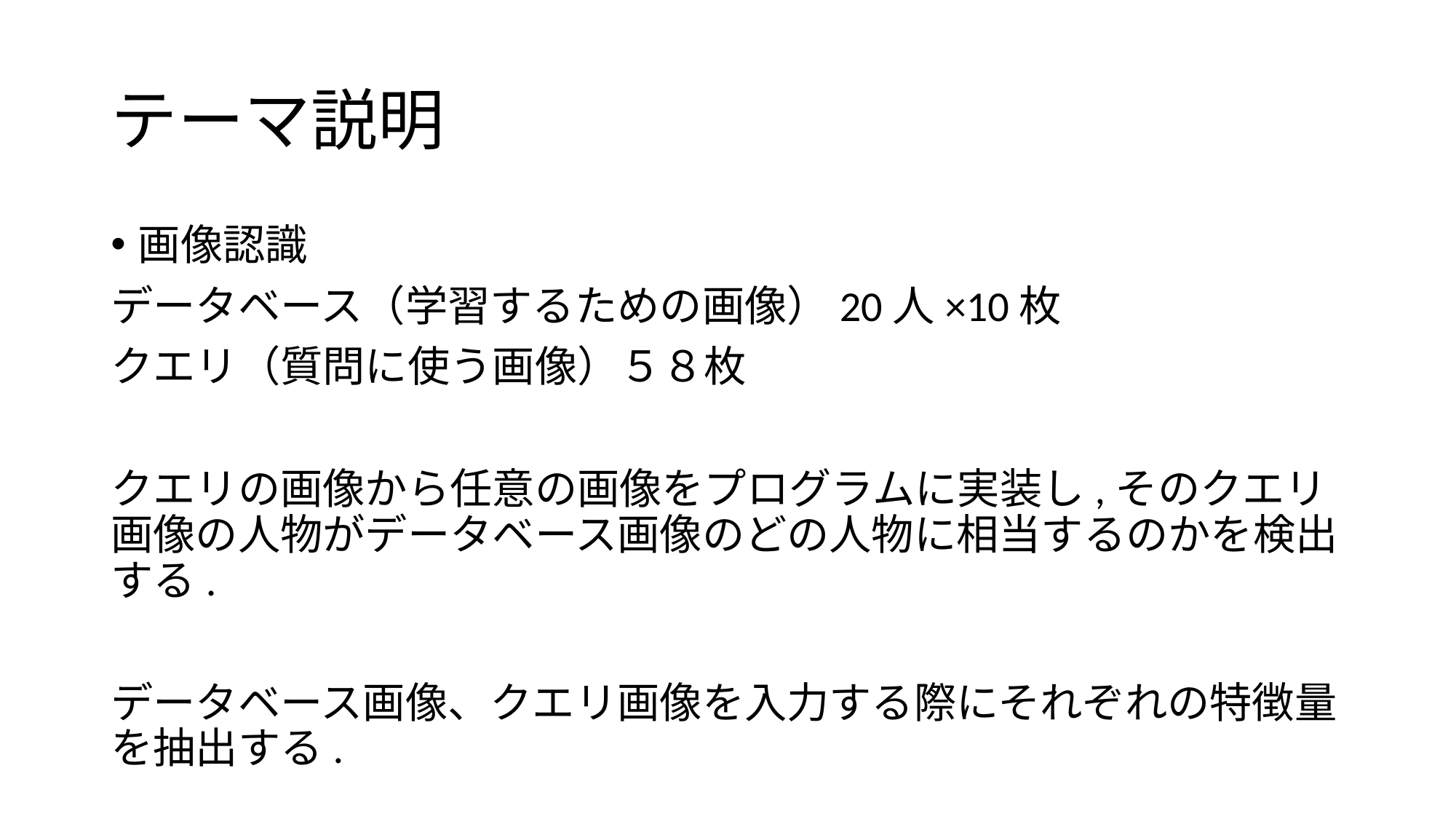

# テーマ説明
画像認識
データベース（学習するための画像）20人×10枚
クエリ（質問に使う画像）５８枚

クエリの画像から任意の画像をプログラムに実装し,そのクエリ画像の人物がデータベース画像のどの人物に相当するのかを検出する.

データベース画像、クエリ画像を入力する際にそれぞれの特徴量を抽出する.